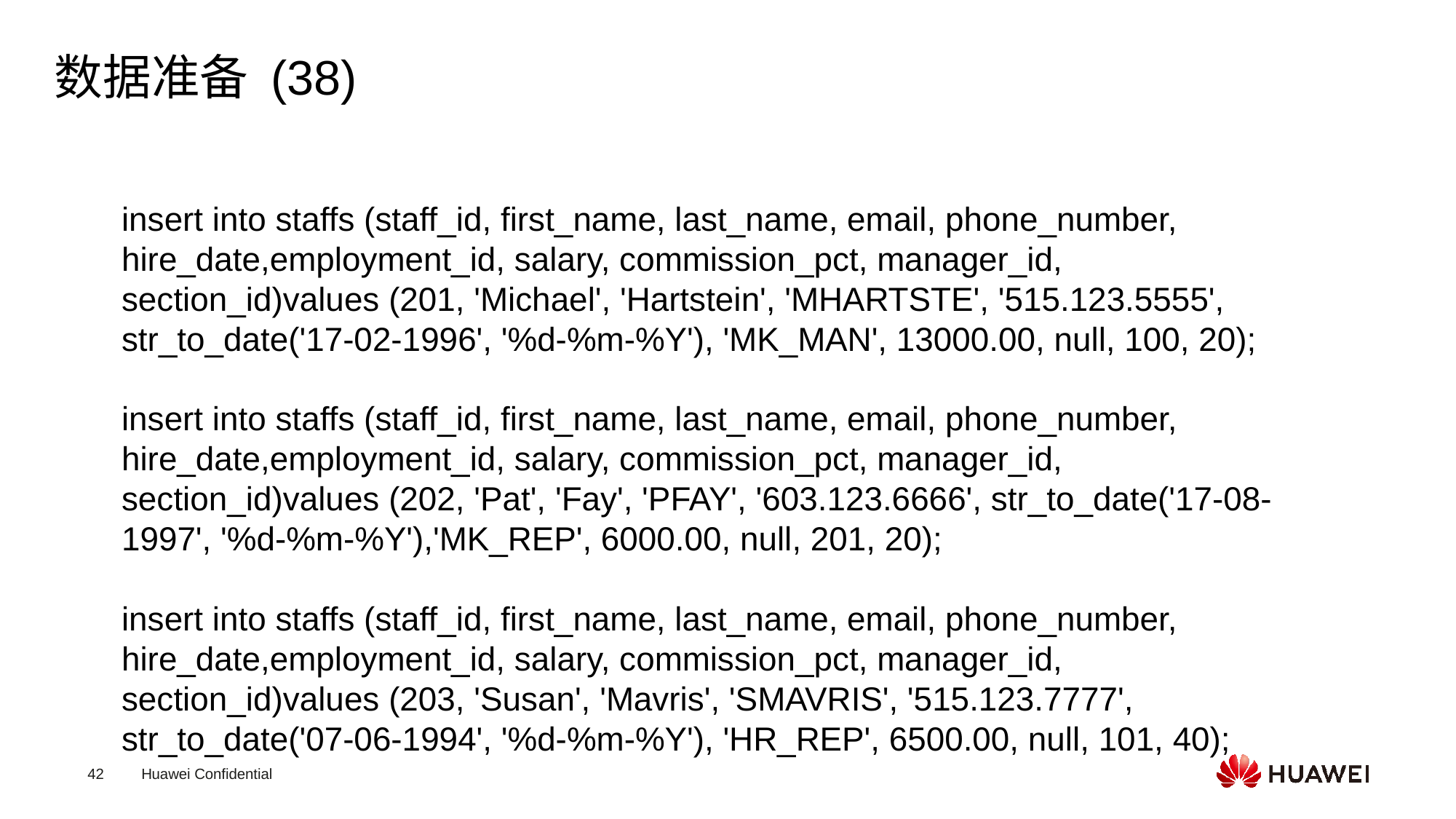

# 数据准备 (38)
insert into staffs (staff_id, first_name, last_name, email, phone_number, hire_date,employment_id, salary, commission_pct, manager_id, section_id)values (201, 'Michael', 'Hartstein', 'MHARTSTE', '515.123.5555', str_to_date('17-02-1996', '%d-%m-%Y'), 'MK_MAN', 13000.00, null, 100, 20);insert into staffs (staff_id, first_name, last_name, email, phone_number, hire_date,employment_id, salary, commission_pct, manager_id, section_id)values (202, 'Pat', 'Fay', 'PFAY', '603.123.6666', str_to_date('17-08-1997', '%d-%m-%Y'),'MK_REP', 6000.00, null, 201, 20);

insert into staffs (staff_id, first_name, last_name, email, phone_number, hire_date,employment_id, salary, commission_pct, manager_id, section_id)values (203, 'Susan', 'Mavris', 'SMAVRIS', '515.123.7777', str_to_date('07-06-1994', '%d-%m-%Y'), 'HR_REP', 6500.00, null, 101, 40);